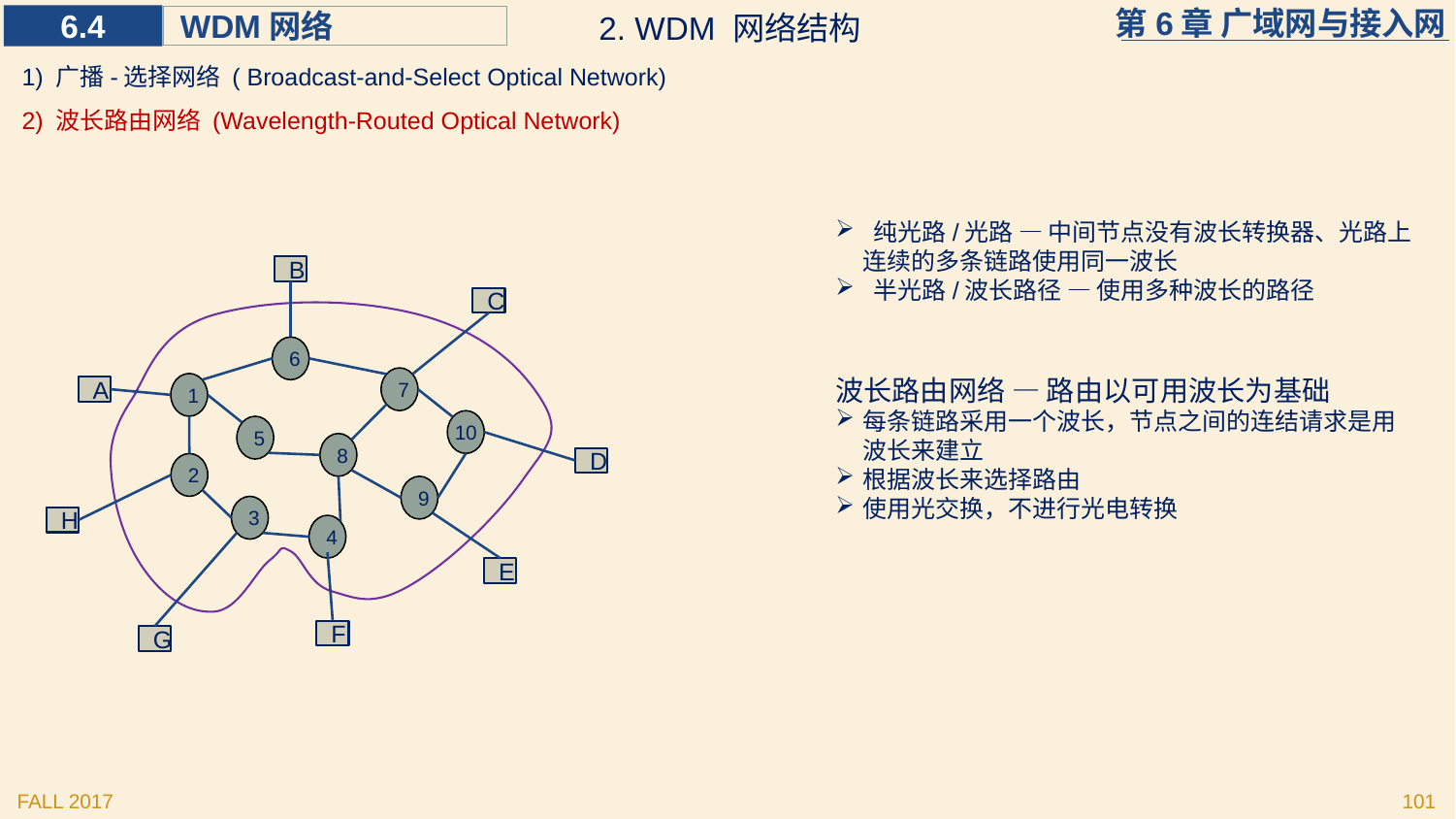

2. WDM 网络结构
1) 广播-选择网络 ( Broadcast-and-Select Optical Network)
2) 波长路由网络 (Wavelength-Routed Optical Network)

 纯光路/光路 — 中间节点没有波长转换器、光路上连续的多条链路使用同一波长
 半光路/波长路径 — 使用多种波长的路径
B
C

6
7
1
10
5
8
2
9
3
4
A
D
H
E
F
G
波长路由网络 — 路由以可用波长为基础
每条链路采用一个波长，节点之间的连结请求是用波长来建立
根据波长来选择路由
使用光交换，不进行光电转换